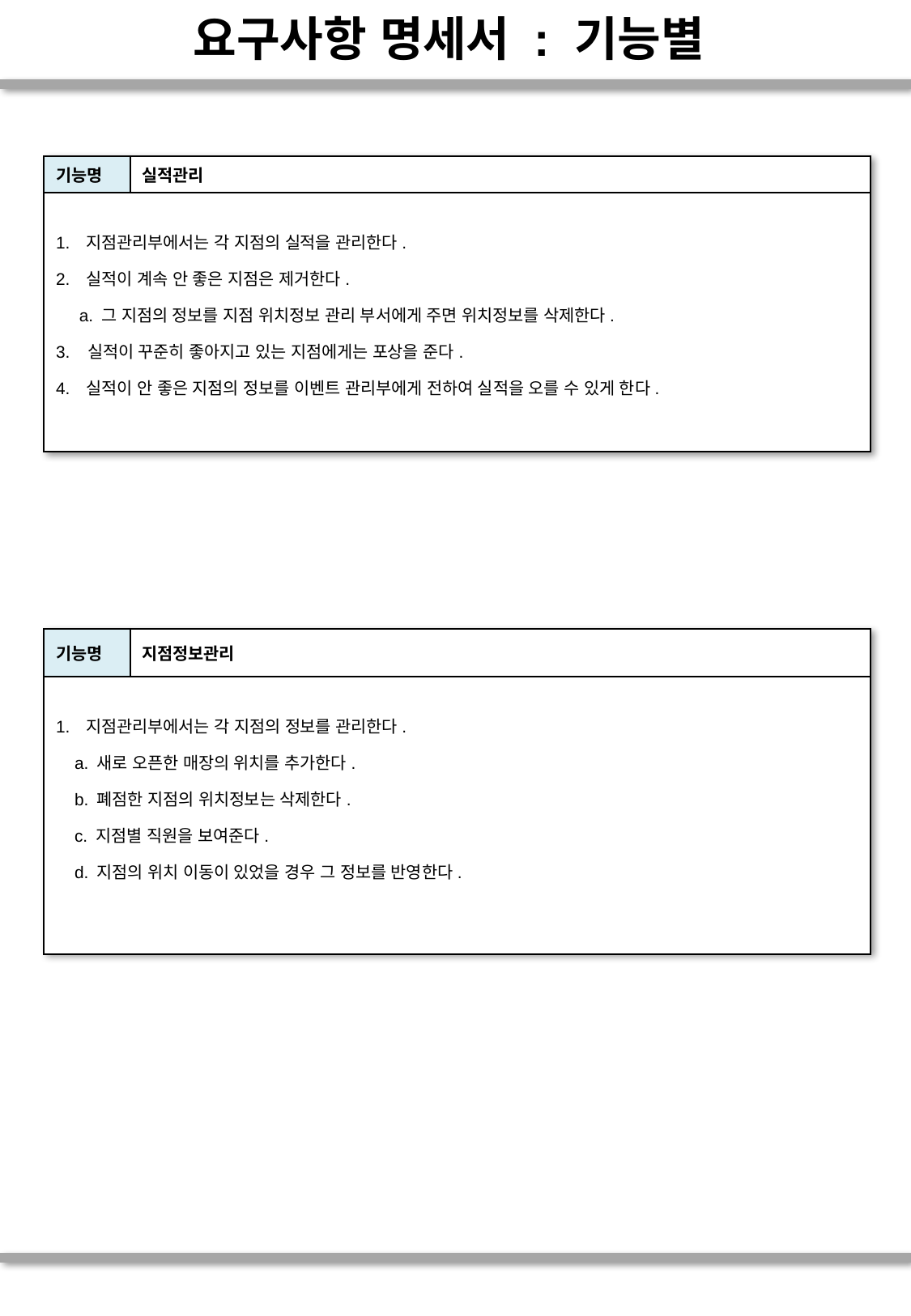

# 요구사항 명세서 : 기능별
| 기능명 | 실적관리 |
| --- | --- |
| 지점관리부에서는 각 지점의 실적을 관리한다. 실적이 계속 안 좋은 지점은 제거한다. a. 그 지점의 정보를 지점 위치정보 관리 부서에게 주면 위치정보를 삭제한다. 3. 실적이 꾸준히 좋아지고 있는 지점에게는 포상을 준다. 실적이 안 좋은 지점의 정보를 이벤트 관리부에게 전하여 실적을 오를 수 있게 한다. |  |
| 기능명 | 지점정보관리 |
| --- | --- |
| 지점관리부에서는 각 지점의 정보를 관리한다. a. 새로 오픈한 매장의 위치를 추가한다. b. 폐점한 지점의 위치정보는 삭제한다. c. 지점별 직원을 보여준다. d. 지점의 위치 이동이 있었을 경우 그 정보를 반영한다. |  |